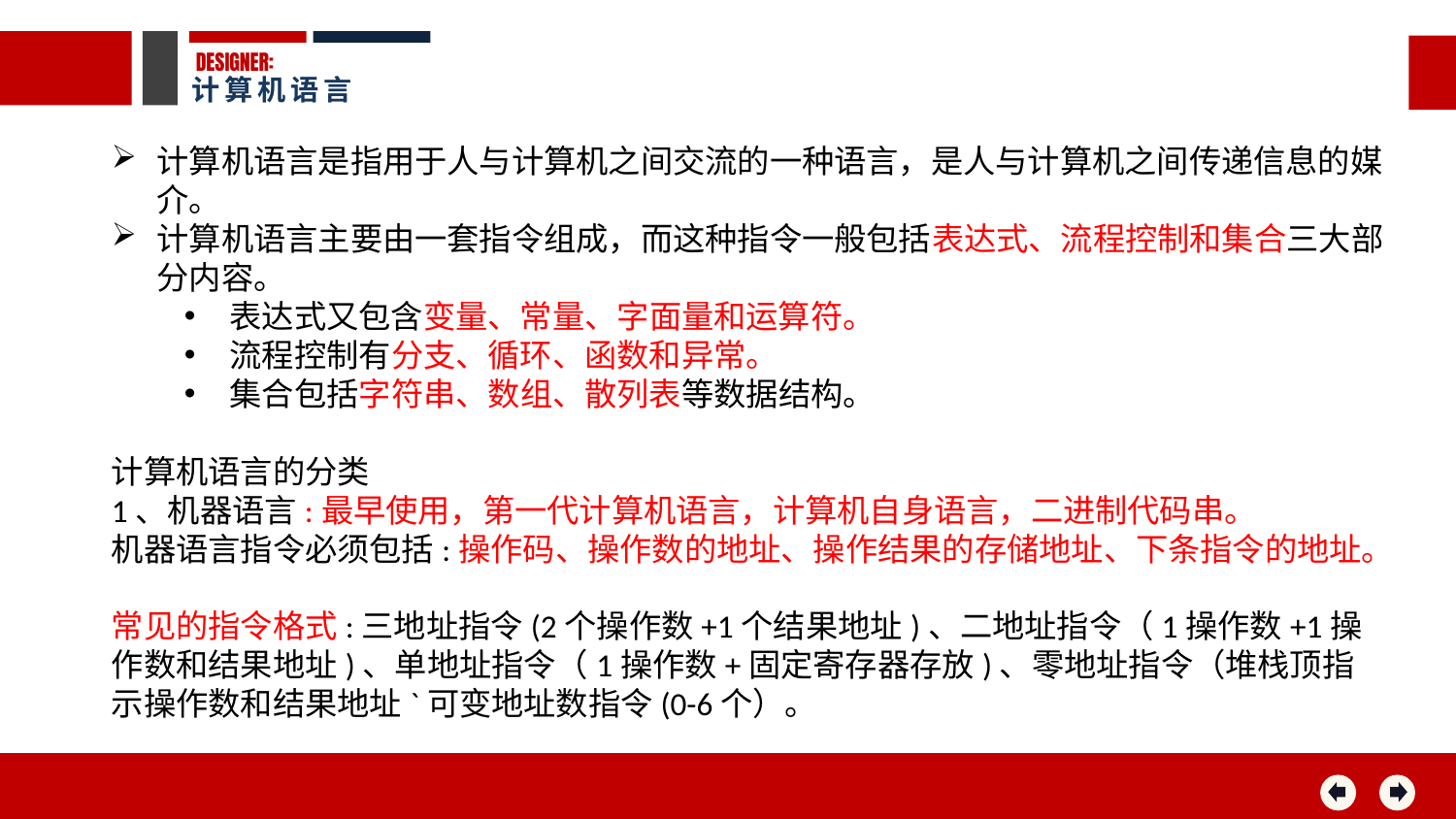

DESIGNER:
计算机语言
计算机语言是指用于人与计算机之间交流的一种语言，是人与计算机之间传递信息的媒介。
计算机语言主要由一套指令组成，而这种指令一般包括表达式、流程控制和集合三大部分内容。
表达式又包含变量、常量、字面量和运算符。
流程控制有分支、循环、函数和异常。
集合包括字符串、数组、散列表等数据结构。

计算机语言的分类
1、机器语言:最早使用，第一代计算机语言，计算机自身语言，二进制代码串。
机器语言指令必须包括:操作码、操作数的地址、操作结果的存储地址、下条指令的地址。

常见的指令格式:三地址指令(2个操作数+1个结果地址)、二地址指令（1操作数+1操作数和结果地址)、单地址指令（1操作数+固定寄存器存放)、零地址指令（堆栈顶指示操作数和结果地址`可变地址数指令(0-6个）。